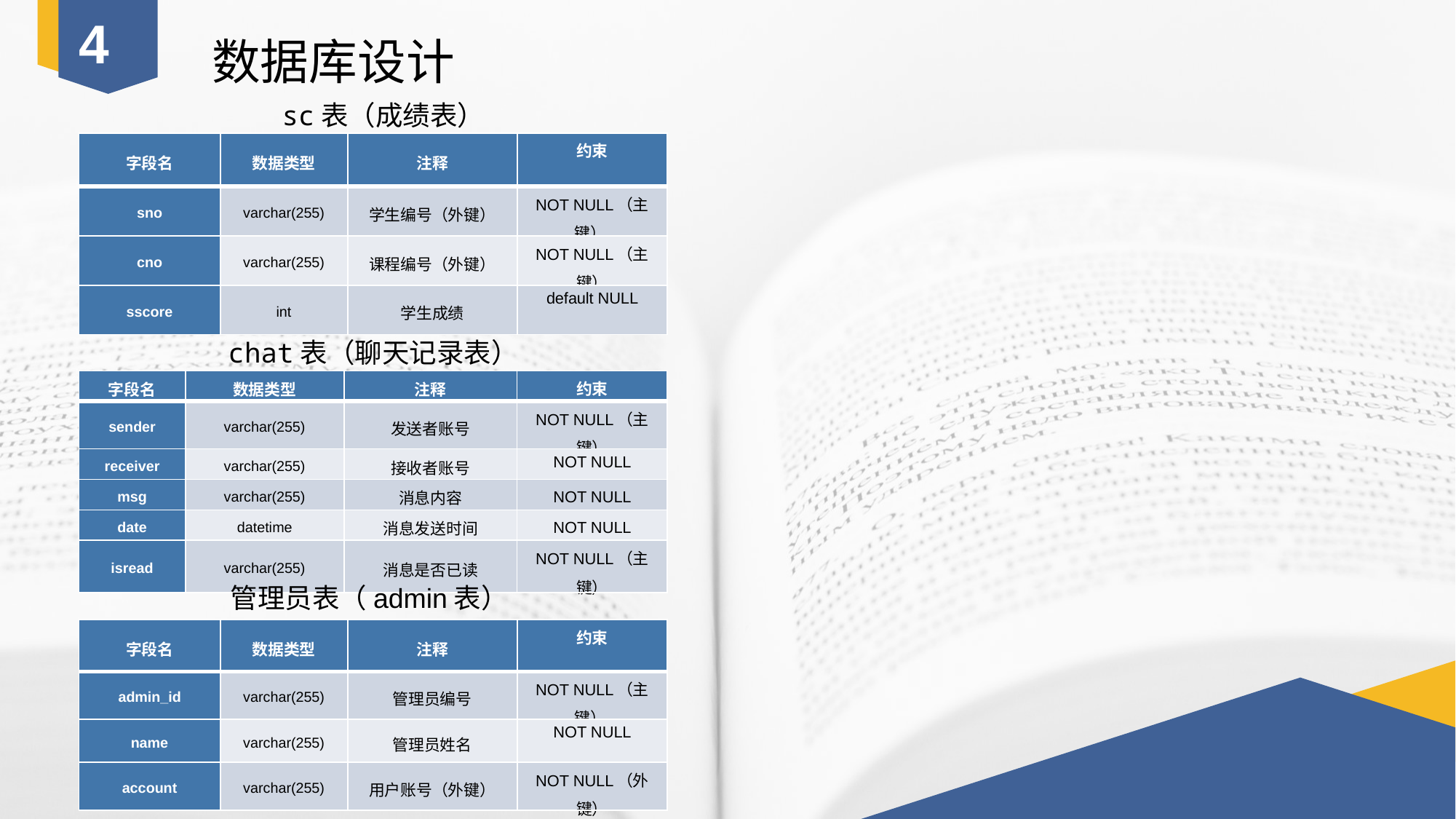

4
数据库设计
sc表（成绩表）
| 字段名 | 数据类型 | 注释 | 约束 |
| --- | --- | --- | --- |
| sno | varchar(255) | 学生编号（外键） | NOT NULL（主键） |
| cno | varchar(255) | 课程编号（外键） | NOT NULL（主键） |
| sscore | int | 学生成绩 | default NULL |
chat表（聊天记录表）
| 字段名 | 数据类型 | 注释 | 约束 |
| --- | --- | --- | --- |
| sender | varchar(255) | 发送者账号 | NOT NULL（主键） |
| receiver | varchar(255) | 接收者账号 | NOT NULL |
| msg | varchar(255) | 消息内容 | NOT NULL |
| date | datetime | 消息发送时间 | NOT NULL |
| isread | varchar(255) | 消息是否已读 | NOT NULL（主键） |
管理员表（admin表）
| 字段名 | 数据类型 | 注释 | 约束 |
| --- | --- | --- | --- |
| admin\_id | varchar(255) | 管理员编号 | NOT NULL（主键） |
| name | varchar(255) | 管理员姓名 | NOT NULL |
| account | varchar(255) | 用户账号（外键） | NOT NULL（外键） |